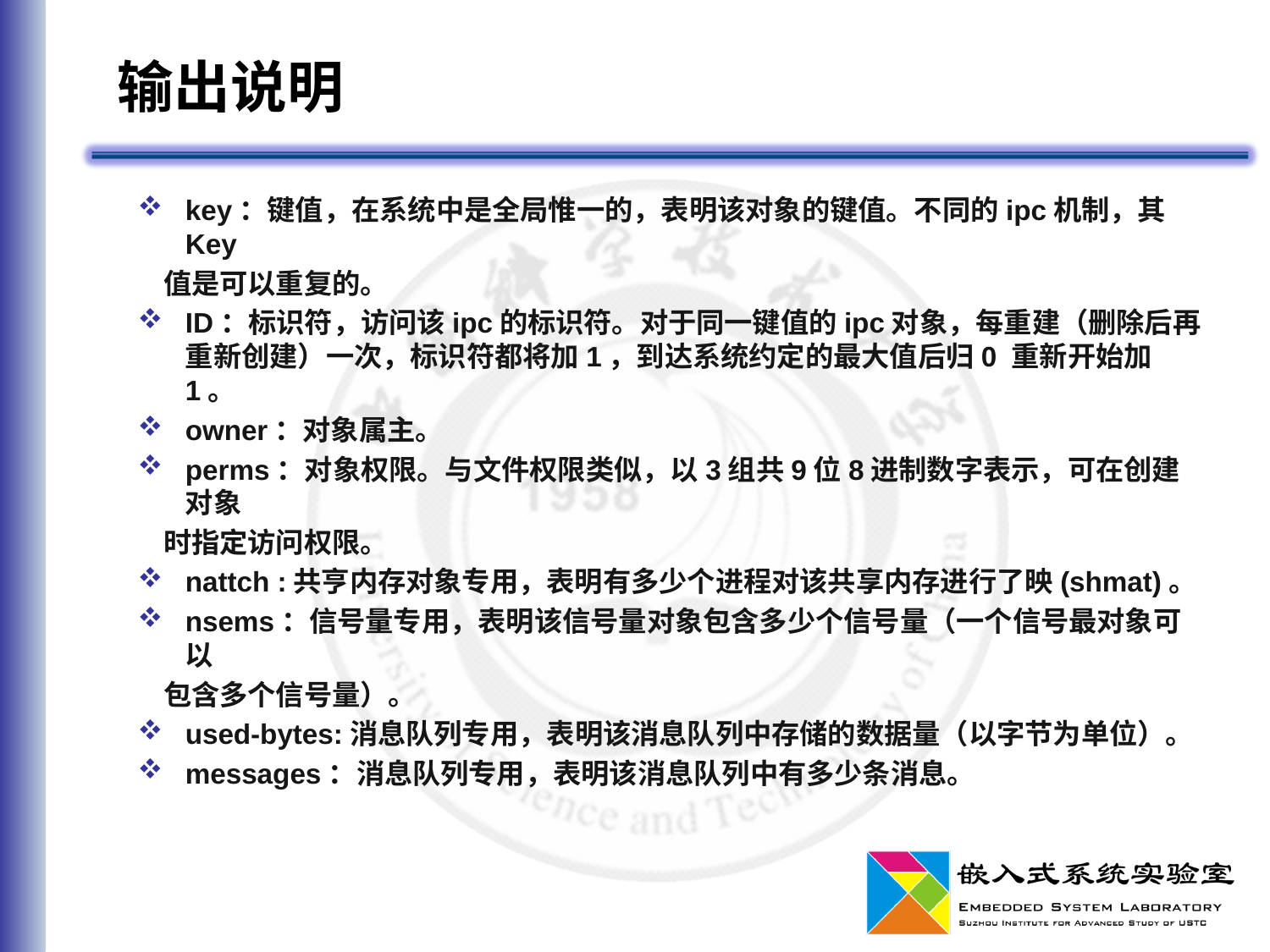

# 输出说明
key：键值，在系统中是全局惟一的，表明该对象的键值。不同的ipc机制，其Key
   值是可以重复的。
ID：标识符，访问该ipc的标识符。对于同一键值的ipc对象，每重建（删除后再重新创建）一次，标识符都将加1，到达系统约定的最大值后归0 重新开始加1。
owner：对象属主。
perms：对象权限。与文件权限类似，以3组共9位8进制数字表示，可在创建对象
   时指定访问权限。
nattch :共亨内存对象专用，表明有多少个进程对该共享内存进行了映(shmat)。
nsems：信号量专用，表明该信号量对象包含多少个信号量（一个信号最对象可以
   包含多个信号量）。
used-bytes:消息队列专用，表明该消息队列中存储的数据量（以字节为单位）。
messages：消息队列专用，表明该消息队列中有多少条消息。